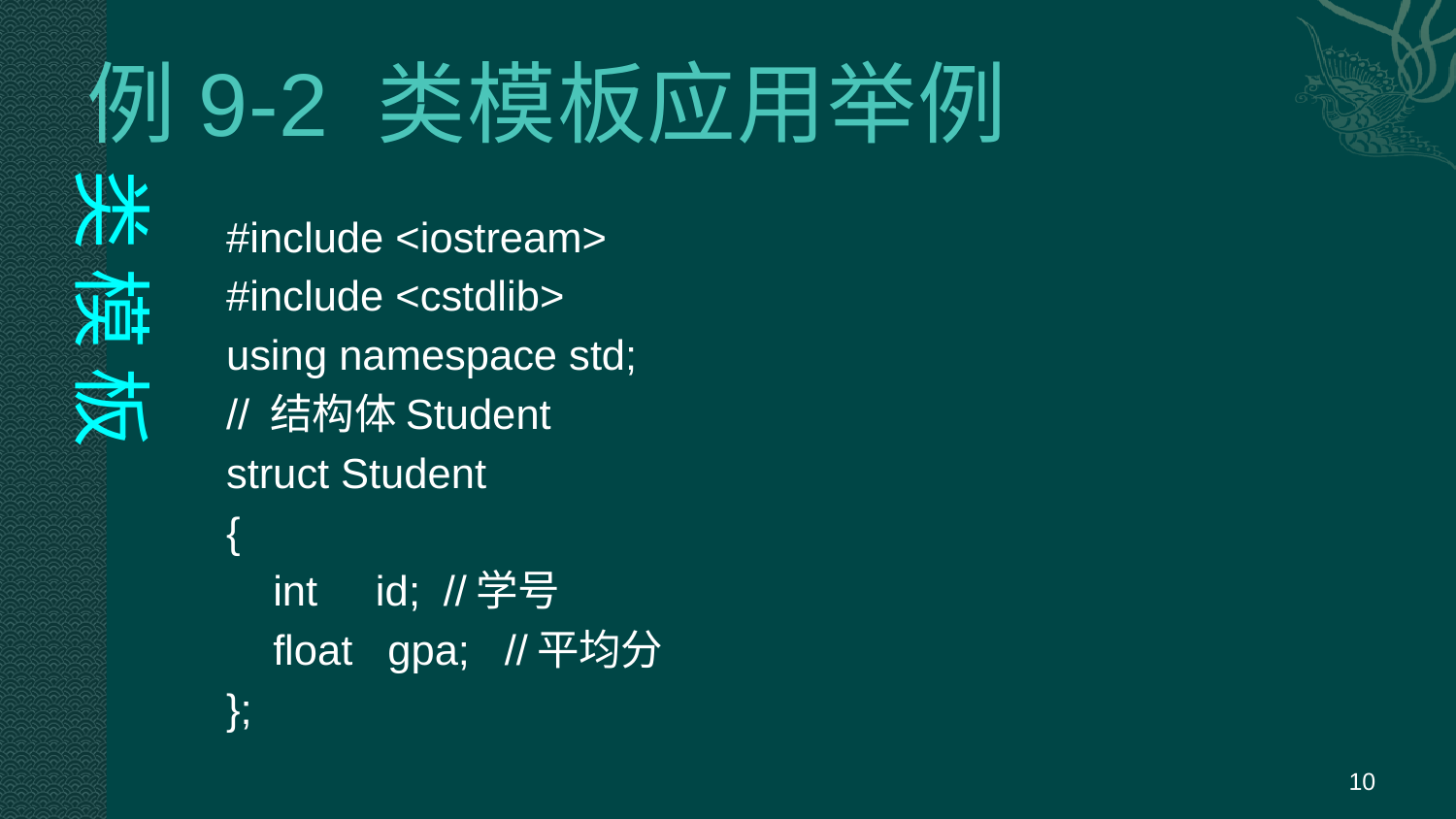

# 例9-2 类模板应用举例
类 模 板
#include <iostream>
#include <cstdlib>
using namespace std;
// 结构体Student
struct Student
{
    int     id;  //学号
    float   gpa;   //平均分
};
10